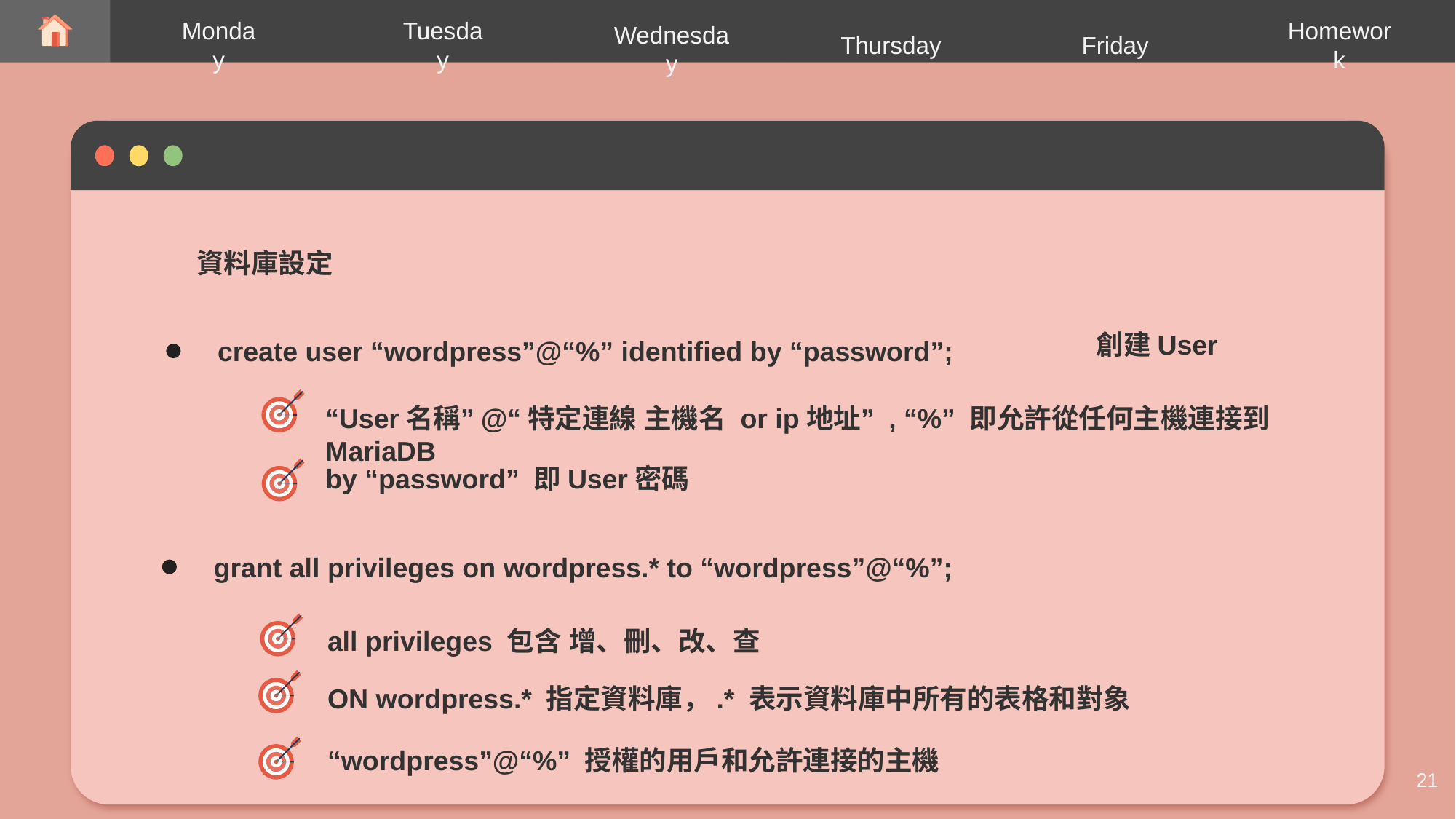

Thursday
Monday
Tuesday
Wednesday
Friday
Homework

資料庫設定
創建User
create user “wordpress”@“%” identified by “password”;

“User名稱”@“特定連線 主機名 or ip地址” , “%” 即允許從任何主機連接到MariaDB
by “password” 即User密碼

grant all privileges on wordpress.* to “wordpress”@“%”;

all privileges 包含 增、刪、改、查

ON wordpress.* 指定資料庫，.* 表示資料庫中所有的表格和對象

“wordpress”@“%” 授權的用戶和允許連接的主機
21